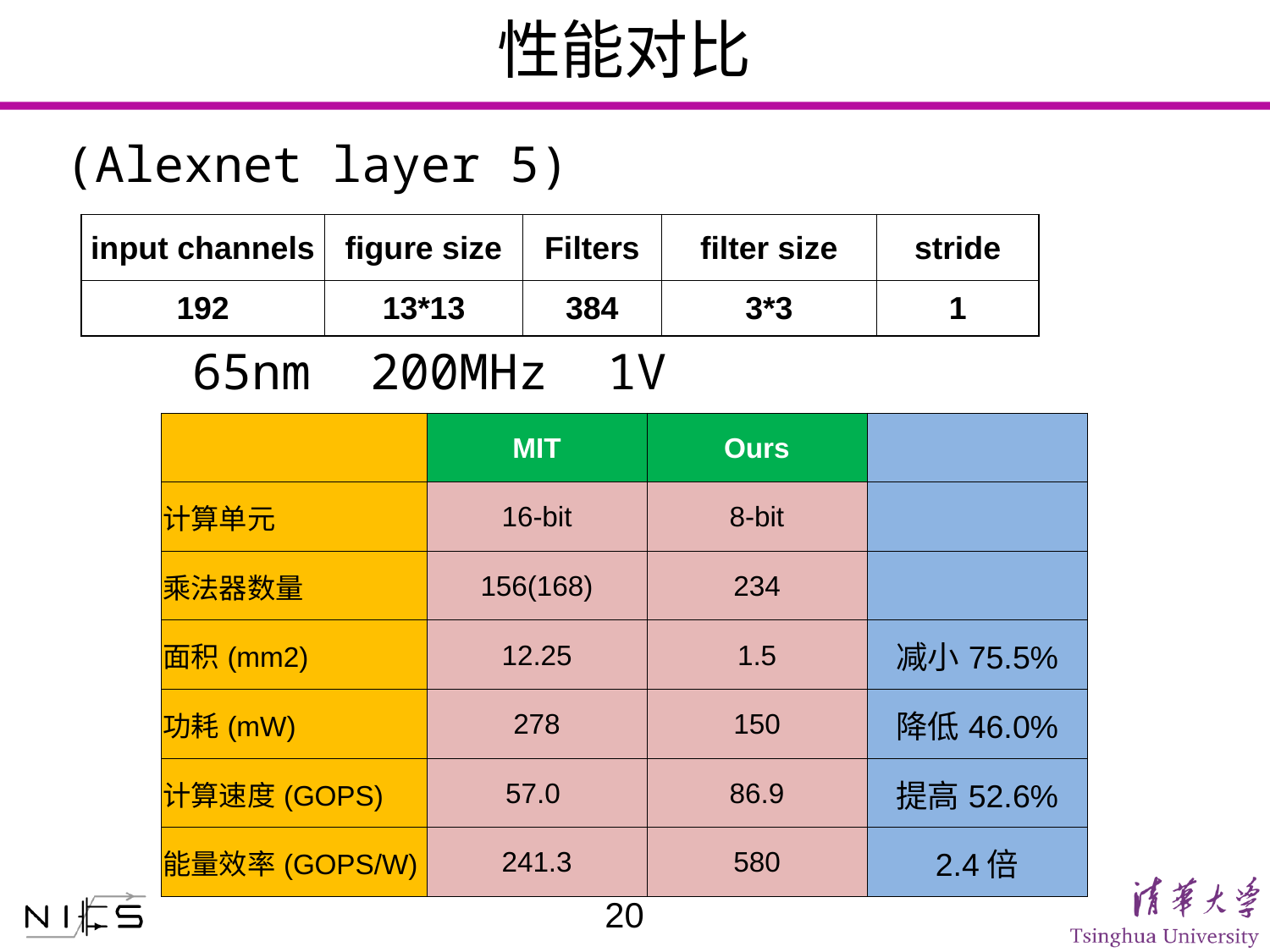

# 性能对比
(Alexnet layer 5)

	65nm  200MHz  1V
| input channels | figure size | Filters | filter size | stride |
| --- | --- | --- | --- | --- |
| 192 | 13\*13 | 384 | 3\*3 | 1 |
|  | MIT | Ours |  |
| --- | --- | --- | --- |
| 计算单元 | 16-bit | 8-bit |  |
| 乘法器数量 | 156(168) | 234 |  |
| 面积(mm2) | 12.25 | 1.5 | 减小75.5% |
| 功耗(mW) | 278 | 150 | 降低46.0% |
| 计算速度(GOPS) | 57.0 | 86.9 | 提高52.6% |
| 能量效率(GOPS/W) | 241.3 | 580 | 2.4倍 |
20